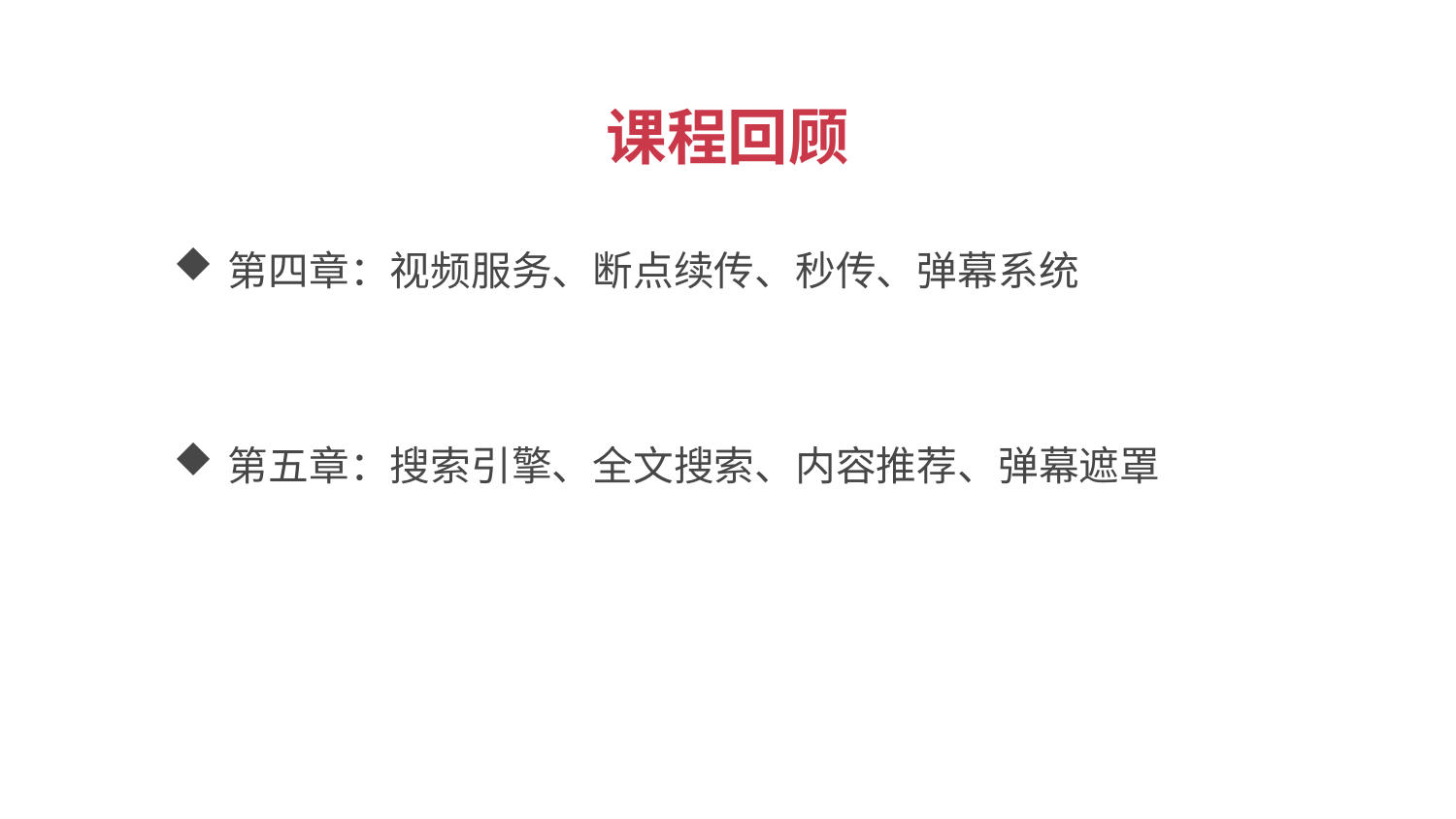

课程回顾
第四章：视频服务、断点续传、秒传、弹幕系统
第五章：搜索引擎、全文搜索、内容推荐、弹幕遮罩